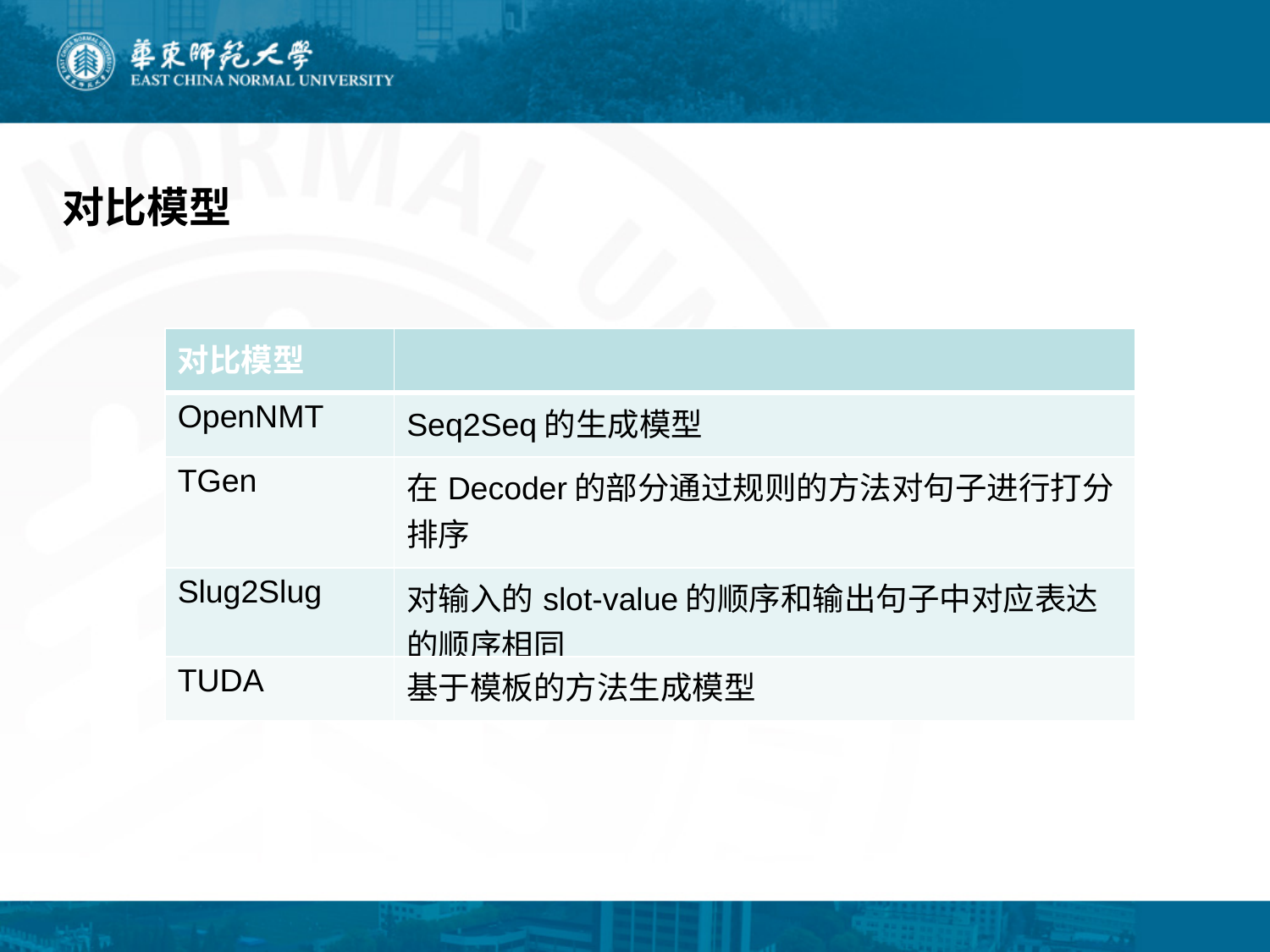

对比模型
| 对比模型 |  |
| --- | --- |
| OpenNMT | Seq2Seq的生成模型 |
| TGen | 在Decoder的部分通过规则的方法对句子进行打分排序 |
| Slug2Slug | 对输入的slot-value的顺序和输出句子中对应表达的顺序相同 |
| TUDA | 基于模板的方法生成模型 |